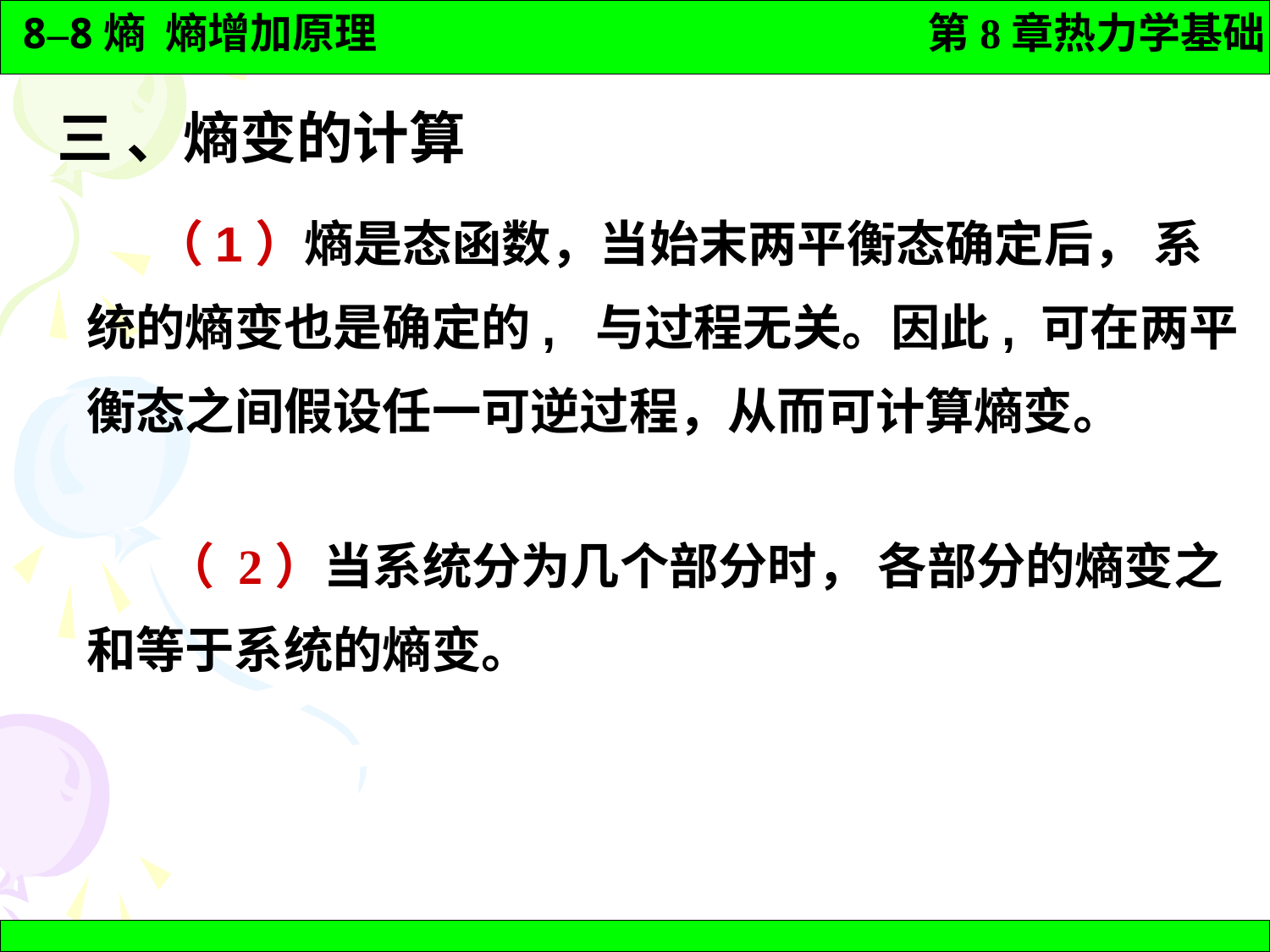

三 、熵变的计算
     （1）熵是态函数，当始末两平衡态确定后， 系
统的熵变也是确定的,  与过程无关。因此, 可在两平
衡态之间假设任一可逆过程，从而可计算熵变。
      （ 2）当系统分为几个部分时， 各部分的熵变之
和等于系统的熵变。